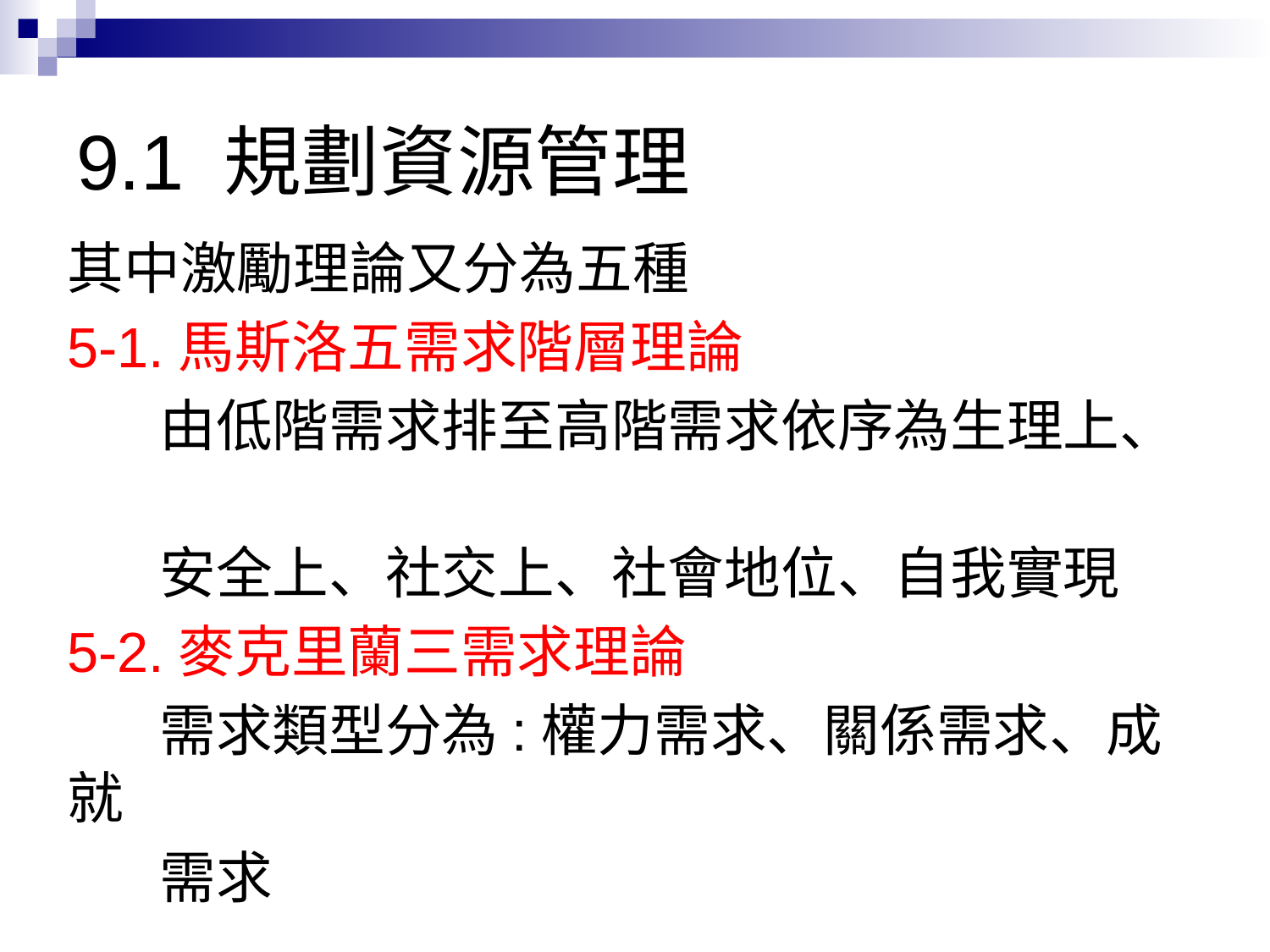

# 9.1 規劃資源管理
其中激勵理論又分為五種
5-1.馬斯洛五需求階層理論
     由低階需求排至高階需求依序為生理上、
     安全上、社交上、社會地位、自我實現
5-2.麥克里蘭三需求理論
     需求類型分為:權力需求、關係需求、成就
     需求